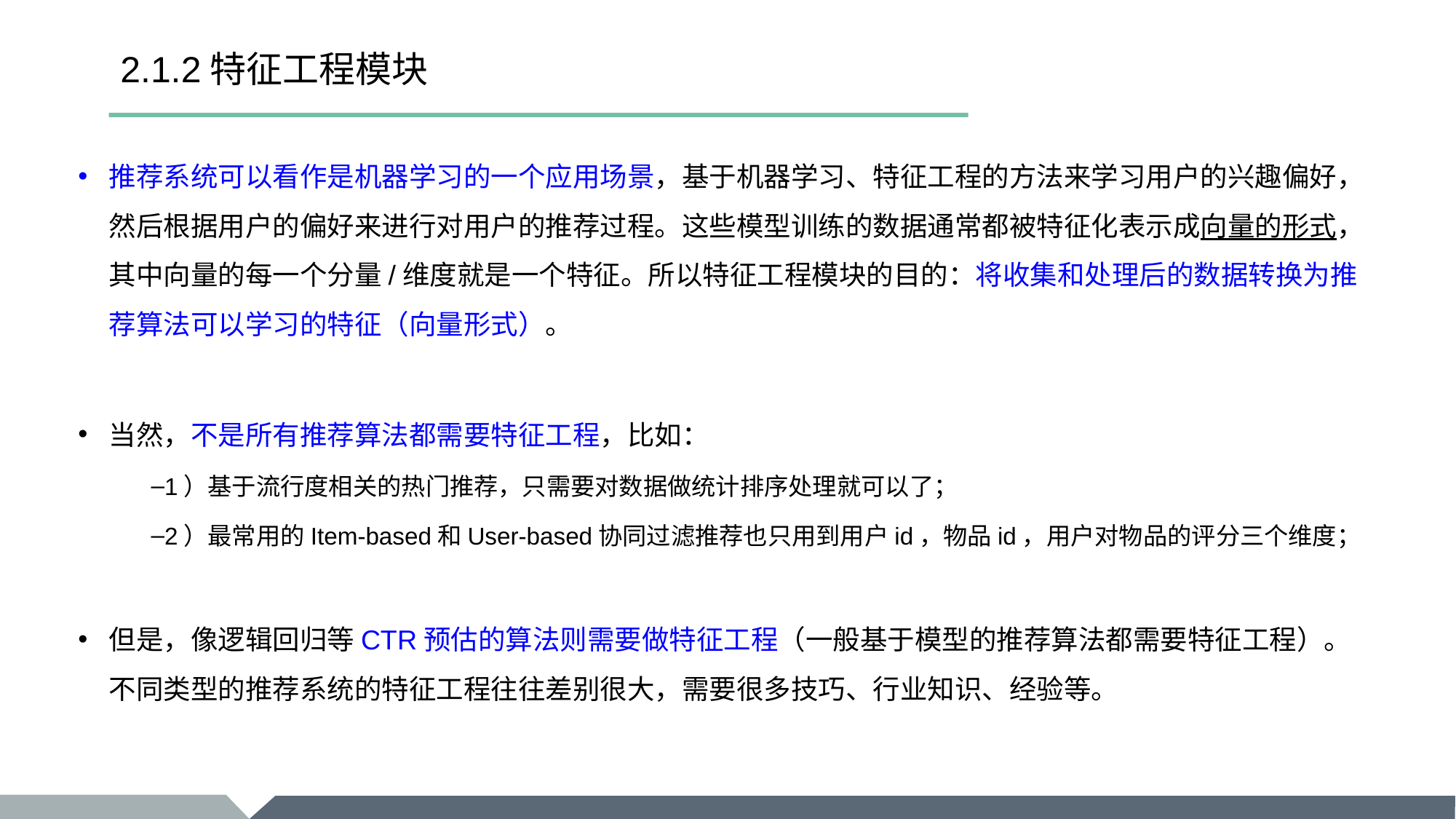

# 2.1.2特征工程模块
推荐系统可以看作是机器学习的一个应用场景，基于机器学习、特征工程的方法来学习用户的兴趣偏好，然后根据用户的偏好来进行对用户的推荐过程。这些模型训练的数据通常都被特征化表示成向量的形式，其中向量的每一个分量/维度就是一个特征。所以特征工程模块的目的：将收集和处理后的数据转换为推荐算法可以学习的特征（向量形式）。

当然，不是所有推荐算法都需要特征工程，比如：
1）基于流行度相关的热门推荐，只需要对数据做统计排序处理就可以了；
2）最常用的Item-based和User-based协同过滤推荐也只用到用户id，物品id，用户对物品的评分三个维度；

但是，像逻辑回归等CTR预估的算法则需要做特征工程（一般基于模型的推荐算法都需要特征工程）。不同类型的推荐系统的特征工程往往差别很大，需要很多技巧、行业知识、经验等。